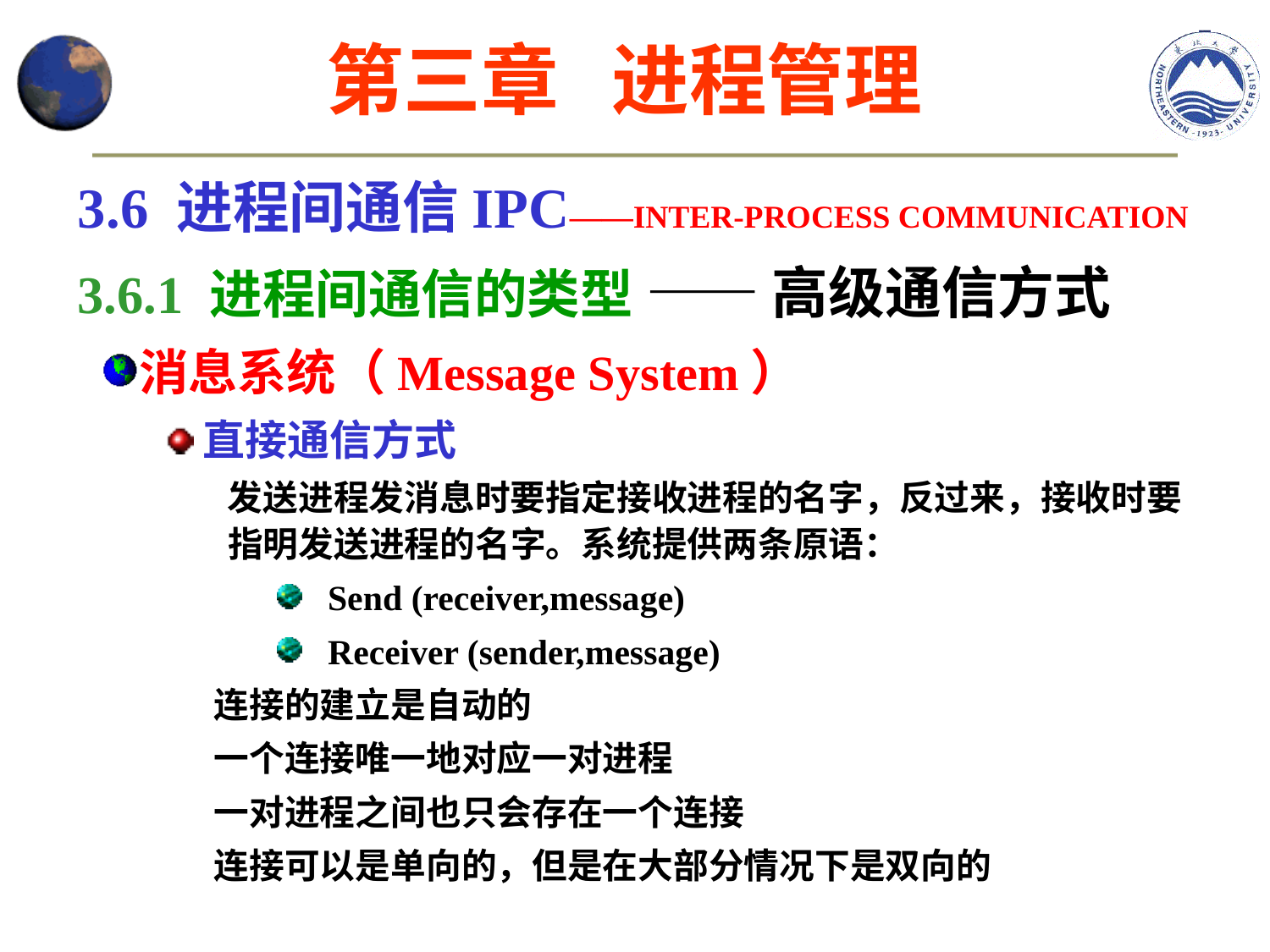

第三章   进程管理
3.6 进程间通信IPC——INTER-PROCESS COMMUNICATION
3.6.1 进程间通信的类型 —— 高级通信方式
消息系统（Message System）
直接通信方式
发送进程发消息时要指定接收进程的名字，反过来，接收时要指明发送进程的名字。系统提供两条原语：
Send (receiver,message)
Receiver (sender,message)
连接的建立是自动的
一个连接唯一地对应一对进程
一对进程之间也只会存在一个连接
连接可以是单向的，但是在大部分情况下是双向的